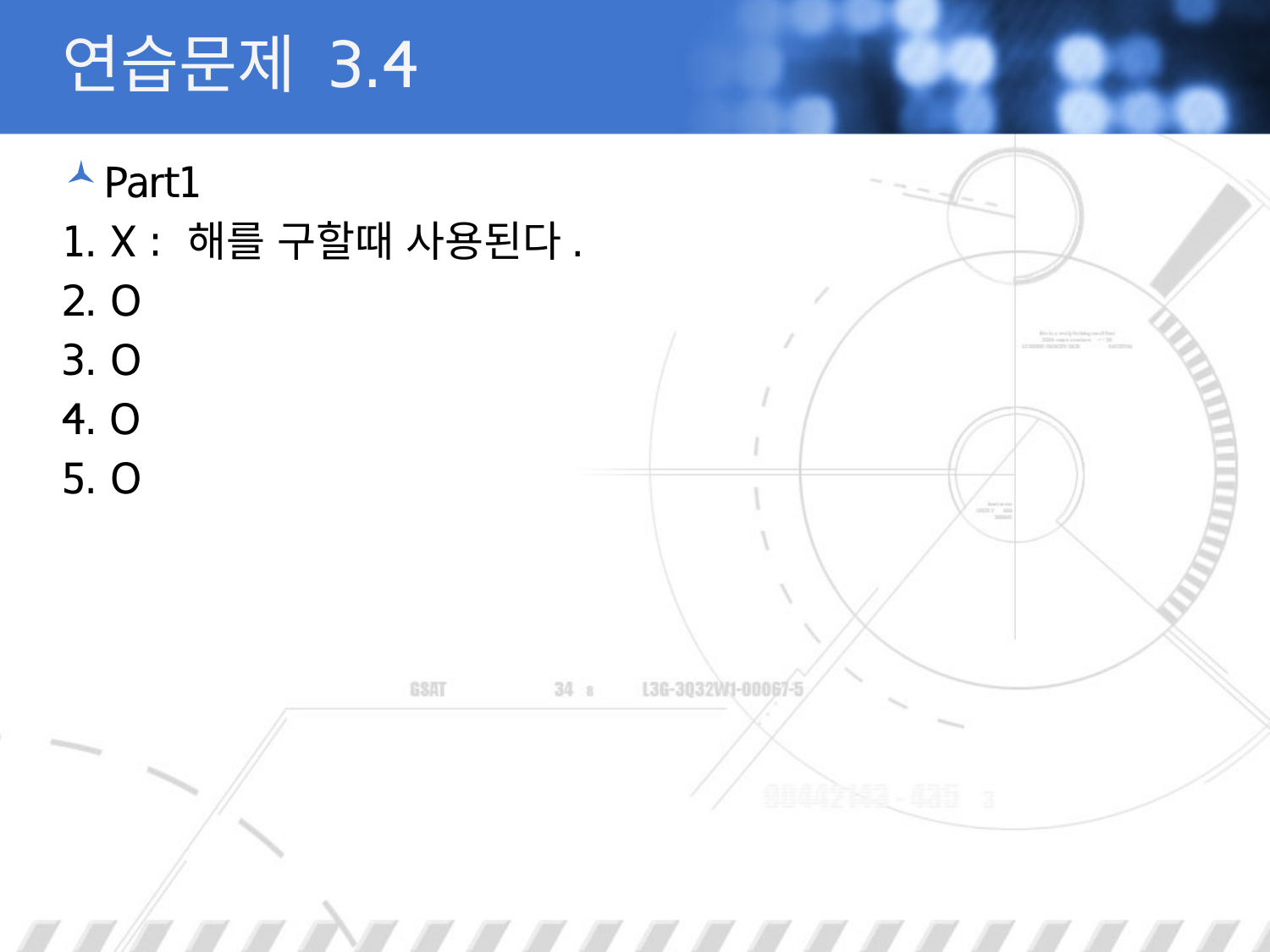

# 연습문제 3.4
Part1
1. X : 해를 구할때 사용된다.
2. O
3. O
4. O
5. O